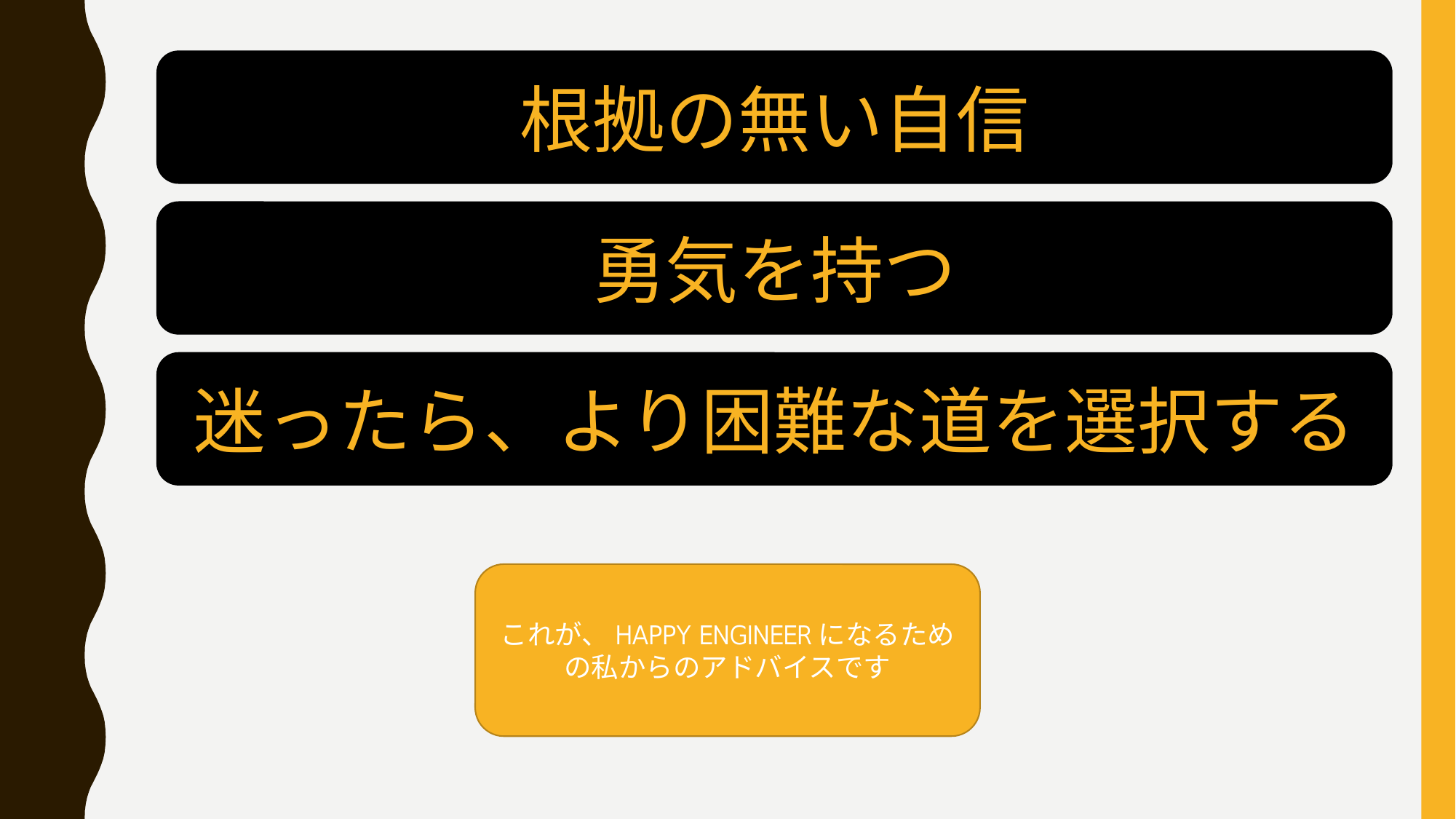

根拠の無い自信
勇気を持つ
迷ったら、より困難な道を選択する
これが、HAPPY ENGINEERになるための私からのアドバイスです